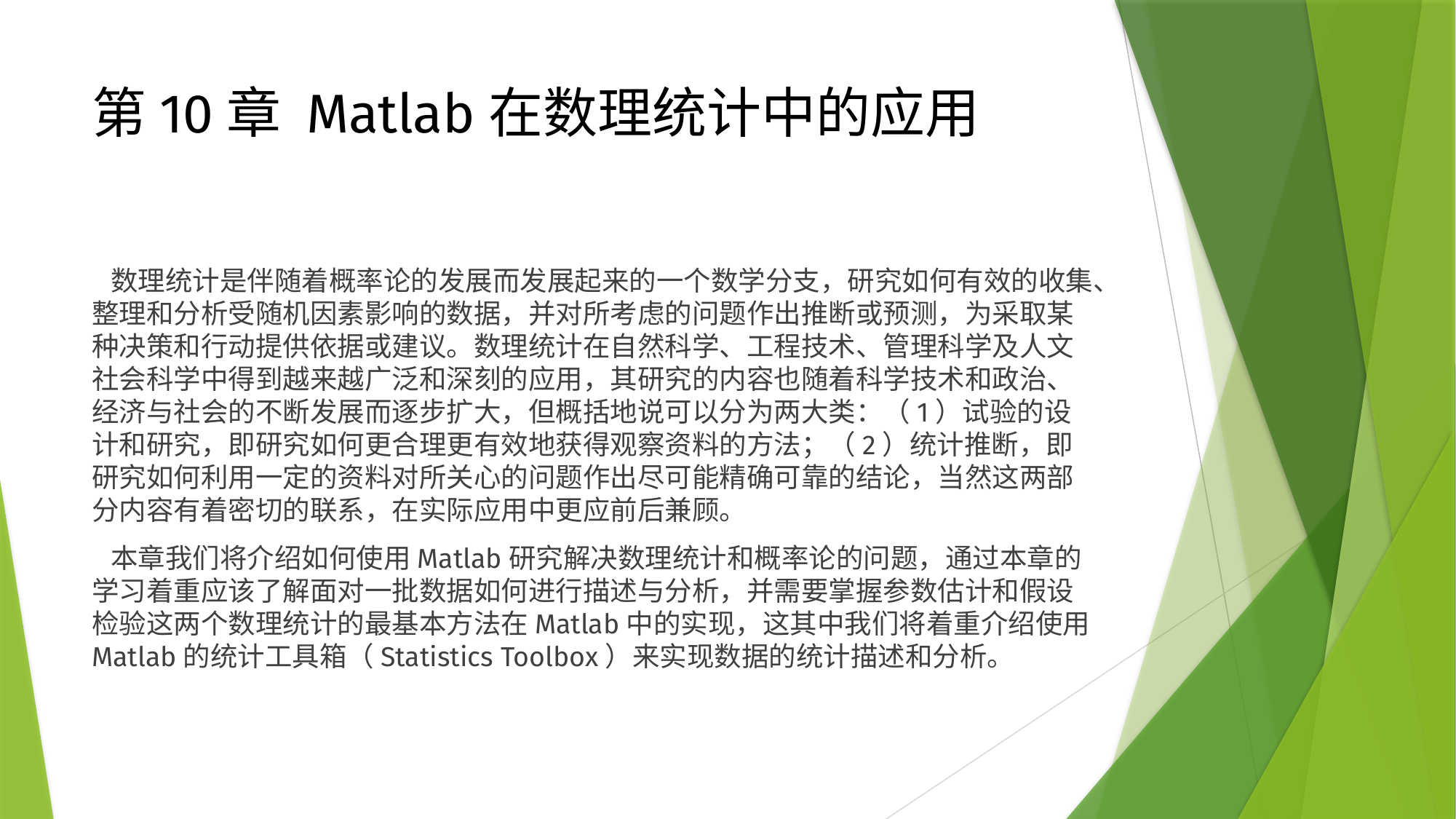

# 第10章 Matlab在数理统计中的应用
  数理统计是伴随着概率论的发展而发展起来的一个数学分支，研究如何有效的收集、整理和分析受随机因素影响的数据，并对所考虑的问题作出推断或预测，为采取某种决策和行动提供依据或建议。数理统计在自然科学、工程技术、管理科学及人文社会科学中得到越来越广泛和深刻的应用，其研究的内容也随着科学技术和政治、经济与社会的不断发展而逐步扩大，但概括地说可以分为两大类：（1）试验的设计和研究，即研究如何更合理更有效地获得观察资料的方法；（2）统计推断，即研究如何利用一定的资料对所关心的问题作出尽可能精确可靠的结论，当然这两部分内容有着密切的联系，在实际应用中更应前后兼顾。
  本章我们将介绍如何使用Matlab研究解决数理统计和概率论的问题，通过本章的学习着重应该了解面对一批数据如何进行描述与分析，并需要掌握参数估计和假设检验这两个数理统计的最基本方法在Matlab中的实现，这其中我们将着重介绍使用Matlab的统计工具箱（Statistics Toolbox）来实现数据的统计描述和分析。